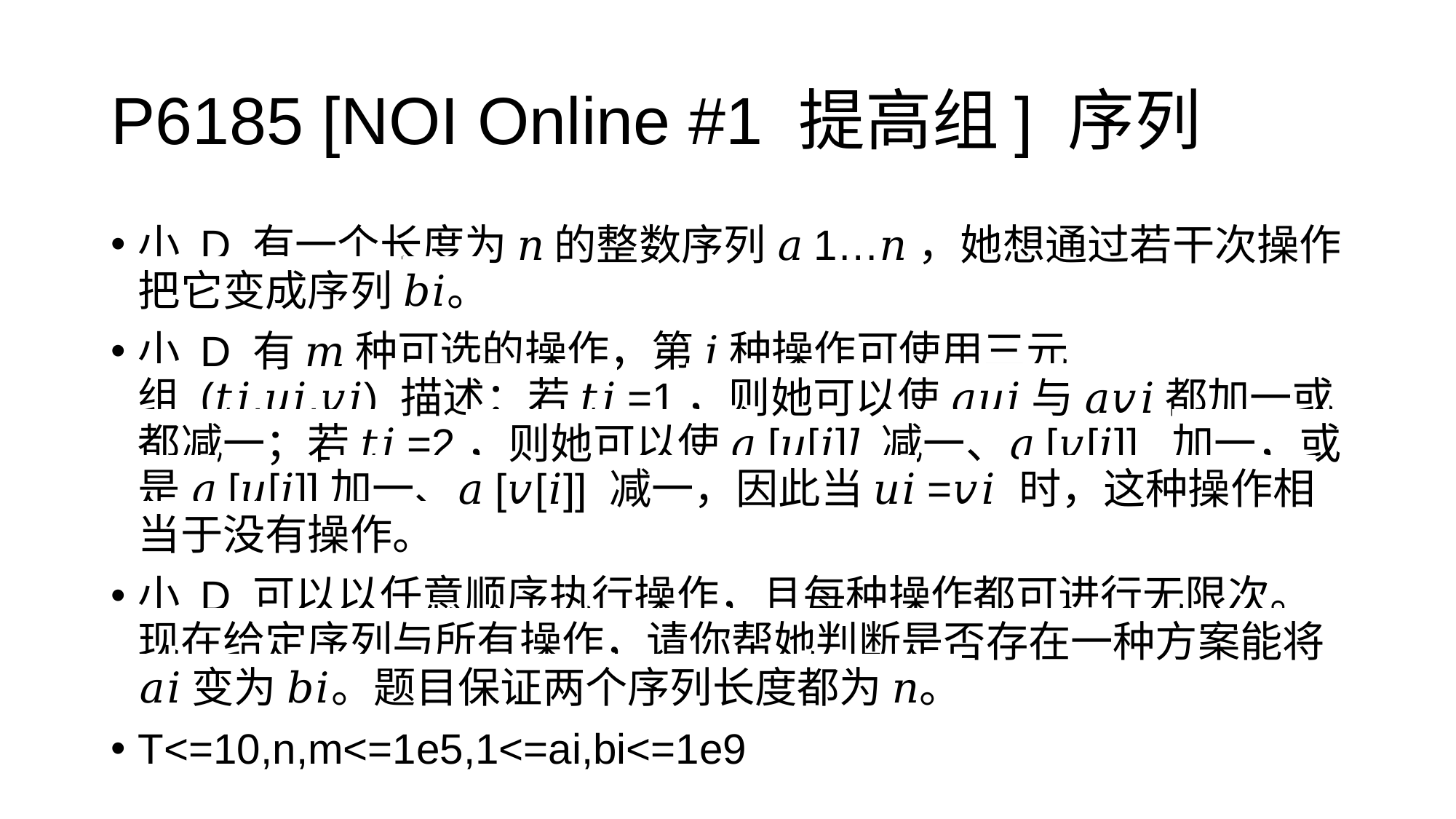

# P6185 [NOI Online #1 提高组] 序列
小 D 有一个长度为 𝑛 的整数序列 𝑎1…𝑛，她想通过若干次操作把它变成序列 𝑏𝑖。
小 D 有 𝑚 种可选的操作，第 𝑖 种操作可使用三元组 (𝑡𝑖,𝑢𝑖,𝑣𝑖) 描述：若 𝑡𝑖=1，则她可以使 𝑎𝑢𝑖​​ 与 𝑎𝑣𝑖​​ 都加一或都减一；若 𝑡𝑖=2，则她可以使 𝑎[𝑢[𝑖]]​​ 减一、𝑎[𝑣[𝑖]] ​​ 加一，或是 𝑎[𝑢[𝑖]]加一、𝑎[𝑣[𝑖]]​​ 减一，因此当 𝑢𝑖=𝑣𝑖​ 时，这种操作相当于没有操作。
小 D 可以以任意顺序执行操作，且每种操作都可进行无限次。现在给定序列与所有操作，请你帮她判断是否存在一种方案能将 𝑎𝑖 变为 𝑏𝑖。题目保证两个序列长度都为 𝑛。
T<=10,n,m<=1e5,1<=ai,bi<=1e9